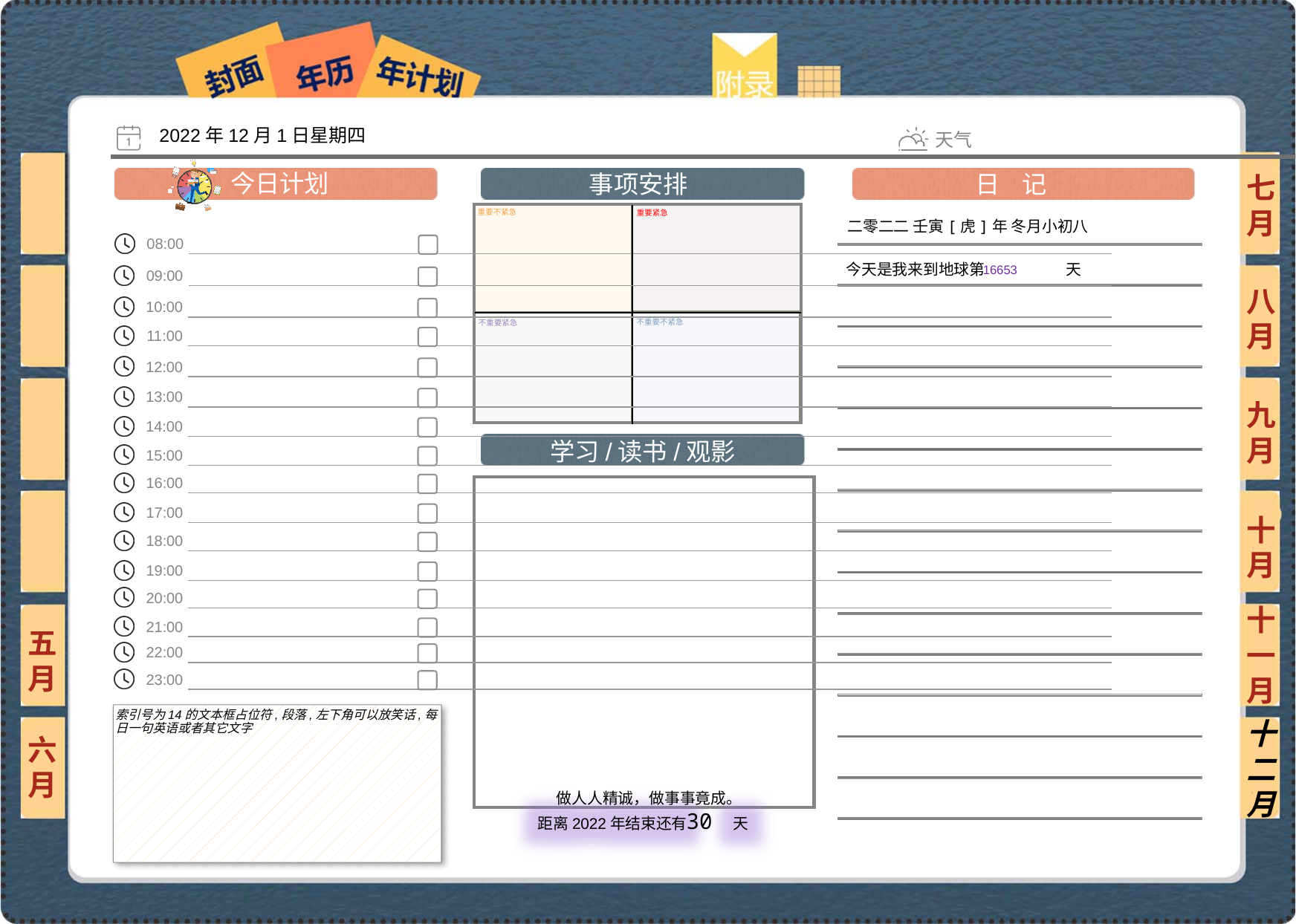

2022年12月1日星期四
七月
二零二二 壬寅[虎]年 冬月小初八
16653
八月
九月
十月
十一月
五月
索引号为14的文本框占位符,段落,左下角可以放笑话,每日一句英语或者其它文字
六月
十二月
30
 做人人精诚，做事事竟成。